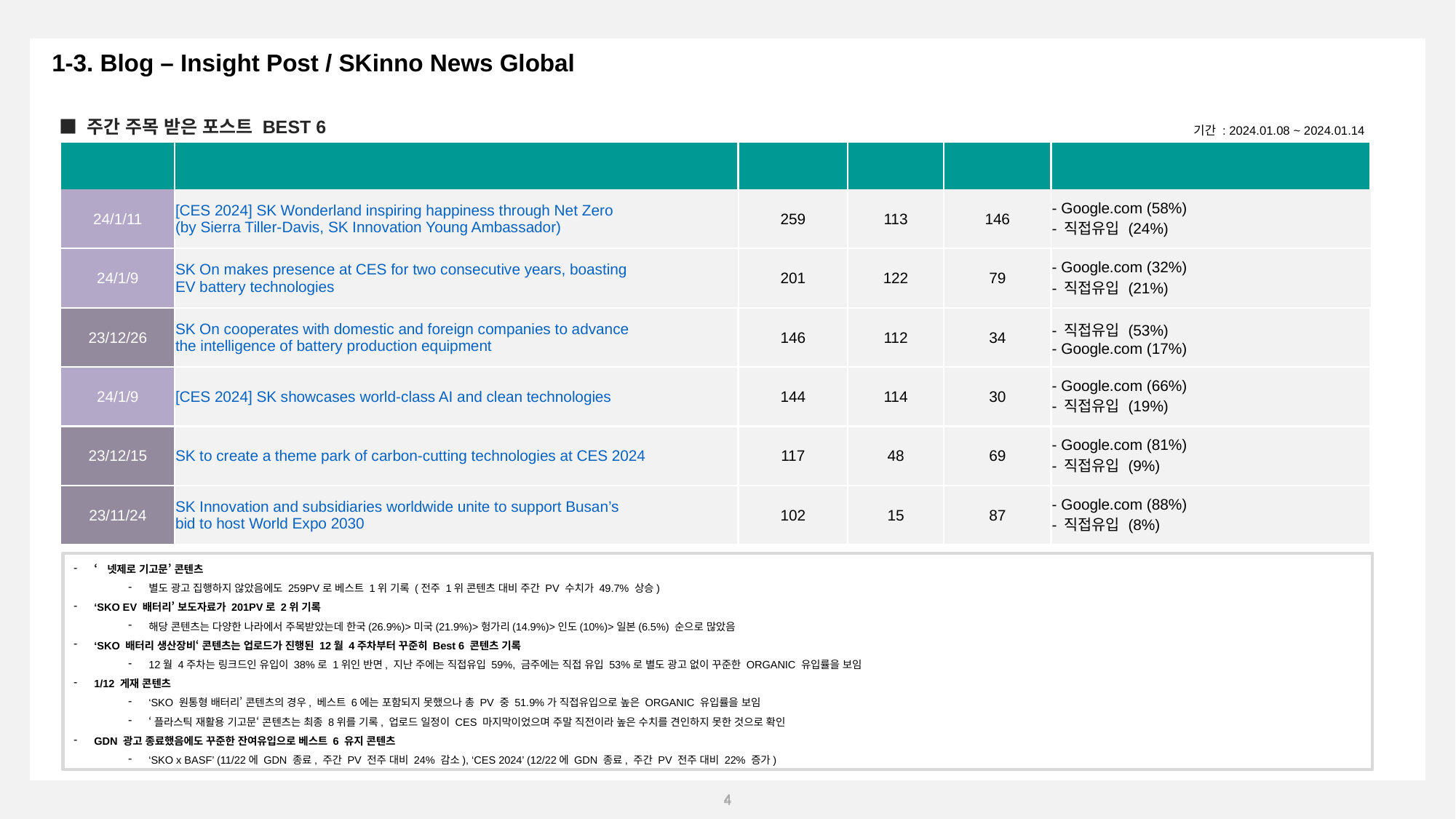

1-3. Blog – Insight Post / SKinno News Global
■ 주간 주목 받은 포스트 BEST 6
기간 : 2024.01.08 ~ 2024.01.14
| 게재 일자 | 포스트명 | 주간 PV | PC | 모바일 | 유입 경로 (구글 애널리틱스) |
| --- | --- | --- | --- | --- | --- |
| 24/1/11 | [CES 2024] SK Wonderland inspiring happiness through Net Zero (by Sierra Tiller-Davis, SK Innovation Young Ambassador) | 259 | 113 | 146 | - Google.com (58%) - 직접유입 (24%) |
| 24/1/9 | SK On makes presence at CES for two consecutive years, boasting EV battery technologies | 201 | 122 | 79 | - Google.com (32%) - 직접유입 (21%) |
| 23/12/26 | SK On cooperates with domestic and foreign companies to advance the intelligence of battery production equipment | 146 | 112 | 34 | - 직접유입 (53%) - Google.com (17%) |
| 24/1/9 | [CES 2024] SK showcases world-class AI and clean technologies | 144 | 114 | 30 | - Google.com (66%) - 직접유입 (19%) |
| 23/12/15 | SK to create a theme park of carbon-cutting technologies at CES 2024 | 117 | 48 | 69 | - Google.com (81%) - 직접유입 (9%) |
| 23/11/24 | SK Innovation and subsidiaries worldwide unite to support Busan’s bid to host World Expo 2030 | 102 | 15 | 87 | - Google.com (88%) - 직접유입 (8%) |
‘넷제로 기고문’ 콘텐츠
별도 광고 집행하지 않았음에도 259PV로 베스트 1위 기록 (전주 1위 콘텐츠 대비 주간 PV 수치가 49.7% 상승)
‘SKO EV 배터리’ 보도자료가 201PV로 2위 기록
해당 콘텐츠는 다양한 나라에서 주목받았는데 한국(26.9%)>미국(21.9%)>헝가리(14.9%)>인도(10%)>일본(6.5%) 순으로 많았음
‘SKO 배터리 생산장비‘ 콘텐츠는 업로드가 진행된 12월 4주차부터 꾸준히 Best 6 콘텐츠 기록
12월 4주차는 링크드인 유입이 38%로 1위인 반면, 지난 주에는 직접유입 59%, 금주에는 직접 유입 53%로 별도 광고 없이 꾸준한 ORGANIC 유입률을 보임
1/12 게재 콘텐츠
‘SKO 원통형 배터리’ 콘텐츠의 경우, 베스트 6에는 포함되지 못했으나 총 PV 중 51.9%가 직접유입으로 높은 ORGANIC 유입률을 보임
‘플라스틱 재활용 기고문‘ 콘텐츠는 최종 8위를 기록, 업로드 일정이 CES 마지막이었으며 주말 직전이라 높은 수치를 견인하지 못한 것으로 확인
GDN 광고 종료했음에도 꾸준한 잔여유입으로 베스트 6 유지 콘텐츠
‘SKO x BASF’ (11/22에 GDN 종료, 주간 PV 전주 대비 24% 감소), ‘CES 2024’ (12/22에 GDN 종료, 주간 PV 전주 대비 22% 증가)